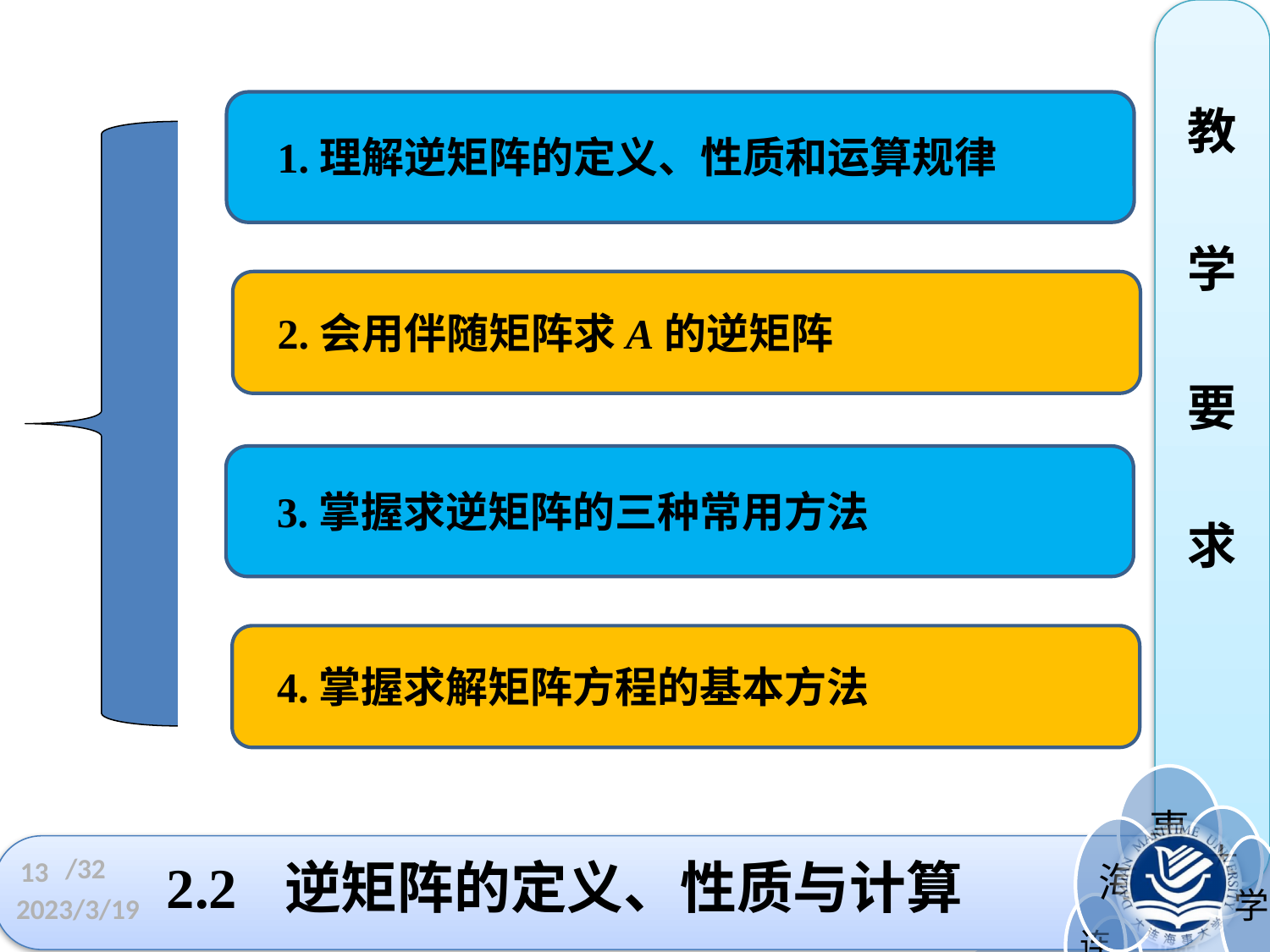

教

学

要

求

1.理解逆矩阵的定义、性质和运算规律

2.会用伴随矩阵求A的逆矩阵

3.掌握求逆矩阵的三种常用方法

4.掌握求解矩阵方程的基本方法
/32
13
# 2.2 逆矩阵的定义、性质与计算
2023/3/19